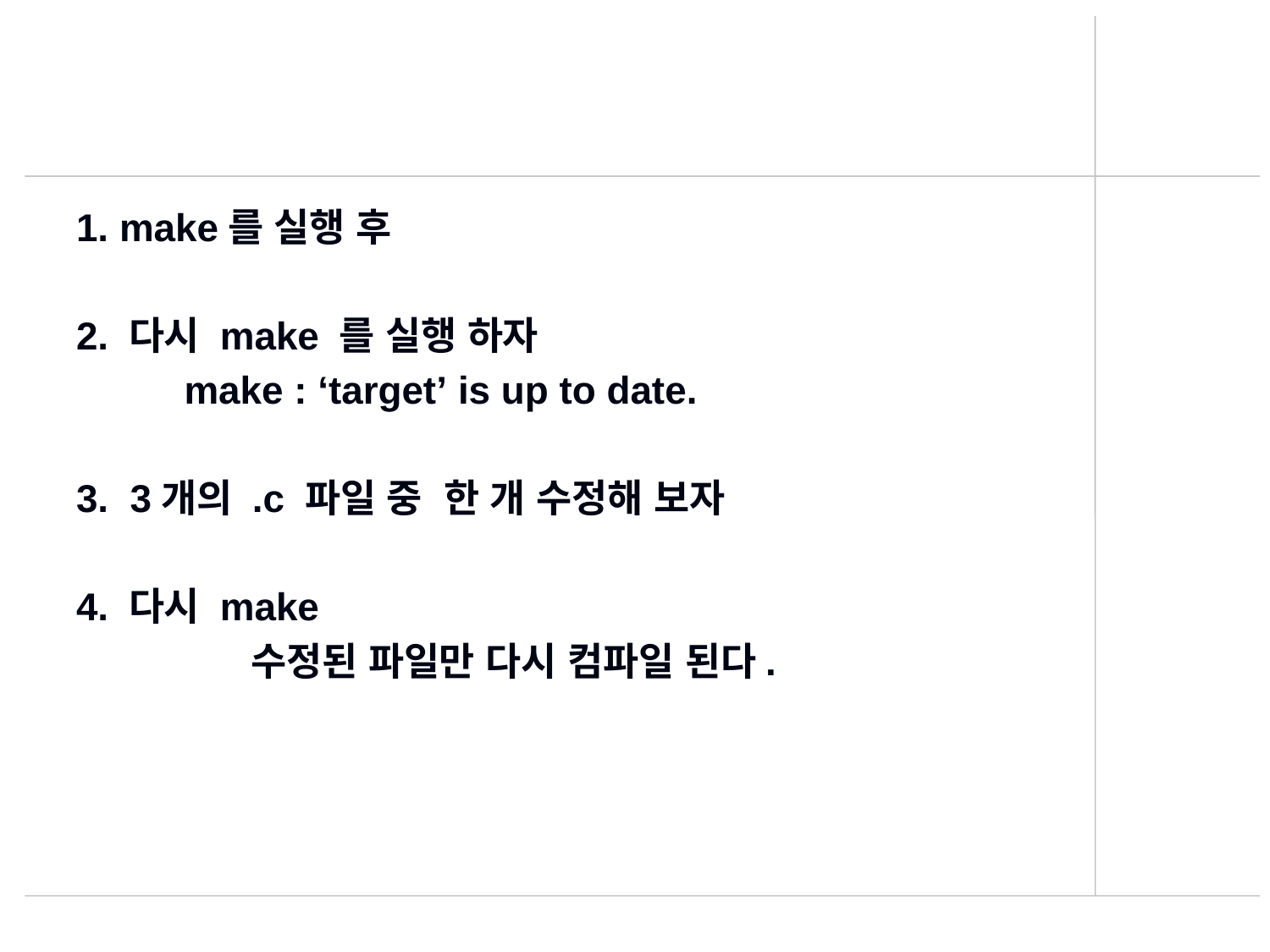

#
1. make를 실행 후

2. 다시 make 를 실행 하자
          make : ‘target’ is up to date.

3.  3개의 .c 파일 중  한 개 수정해 보자

4. 다시 make
		수정된 파일만 다시 컴파일 된다.

429